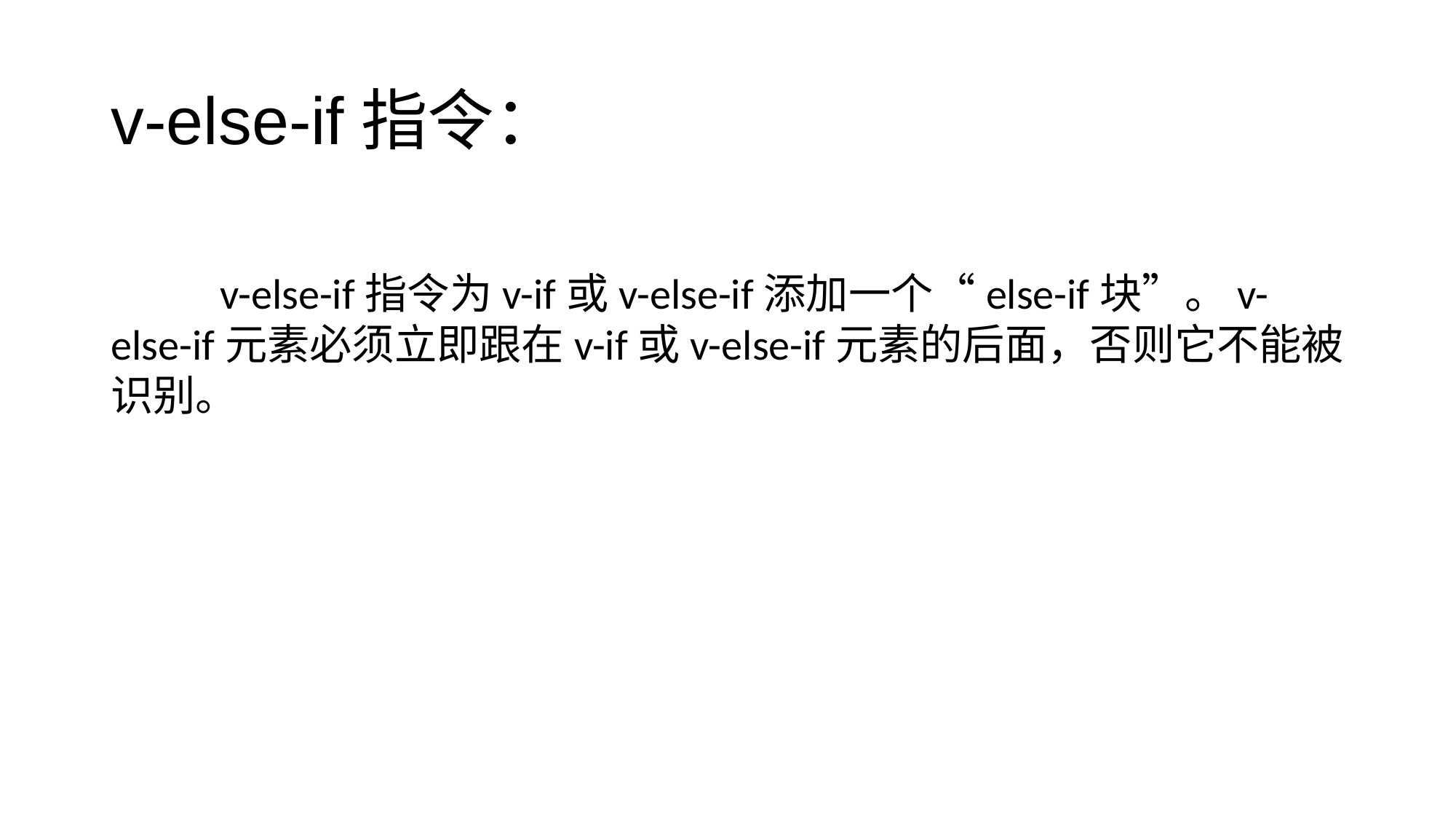

# v-else-if指令：
	v-else-if指令为v-if或v-else-if添加一个“else-if块”。v-else-if元素必须立即跟在v-if或v-else-if元素的后面，否则它不能被识别。